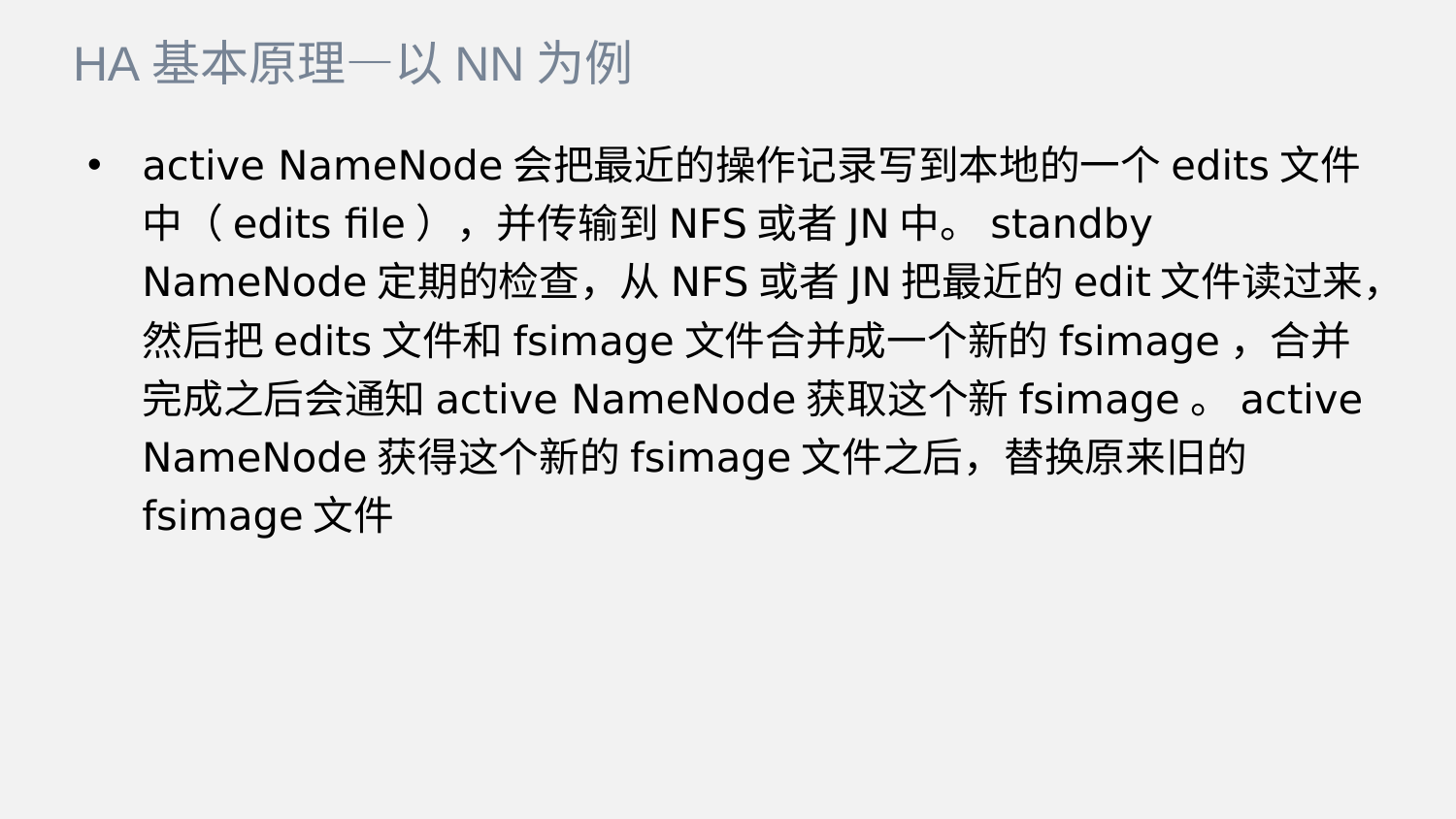

HA基本原理—以NN为例
active NameNode会把最近的操作记录写到本地的一个edits文件中（edits file），并传输到NFS或者JN中。standby NameNode定期的检查，从NFS或者JN把最近的edit文件读过来，然后把edits文件和fsimage文件合并成一个新的fsimage，合并完成之后会通知active NameNode获取这个新fsimage。active NameNode获得这个新的fsimage文件之后，替换原来旧的fsimage文件